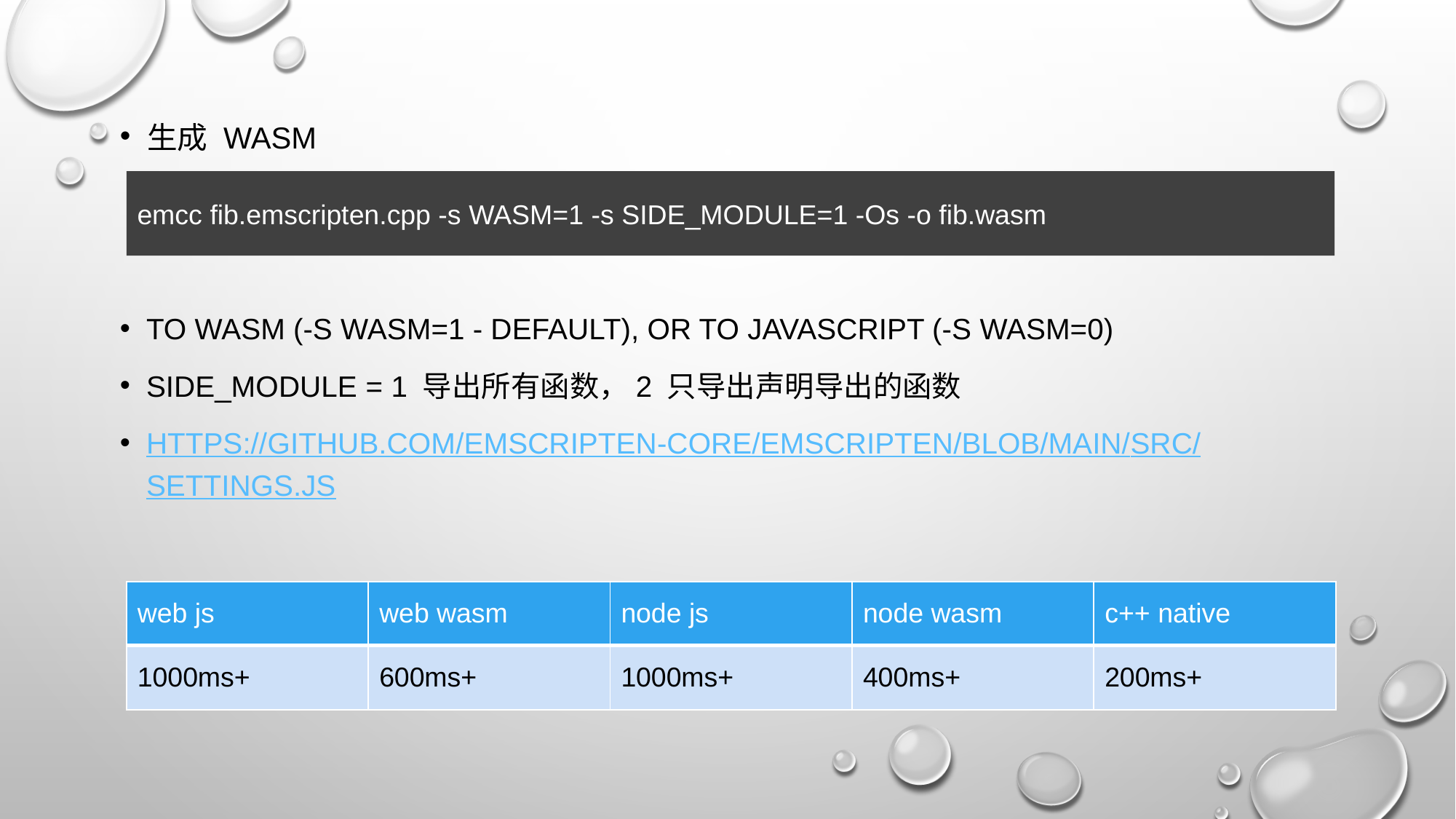

生成 wasm

emcc fib.emscripten.cpp -s WASM=1 -s SIDE_MODULE=1 -Os -o fib.wasm

to Wasm (-s WASM=1 - default), or to JavaScript (-s WASM=0)
SIDE_MODULE = 1 导出所有函数，2 只导出声明导出的函数
https://github.com/emscripten-core/emscripten/blob/main/src/settings.js
| web js | web wasm | node js | node wasm | c++ native |
| --- | --- | --- | --- | --- |
| 1000ms+ | 600ms+ | 1000ms+ | 400ms+ | 200ms+ |